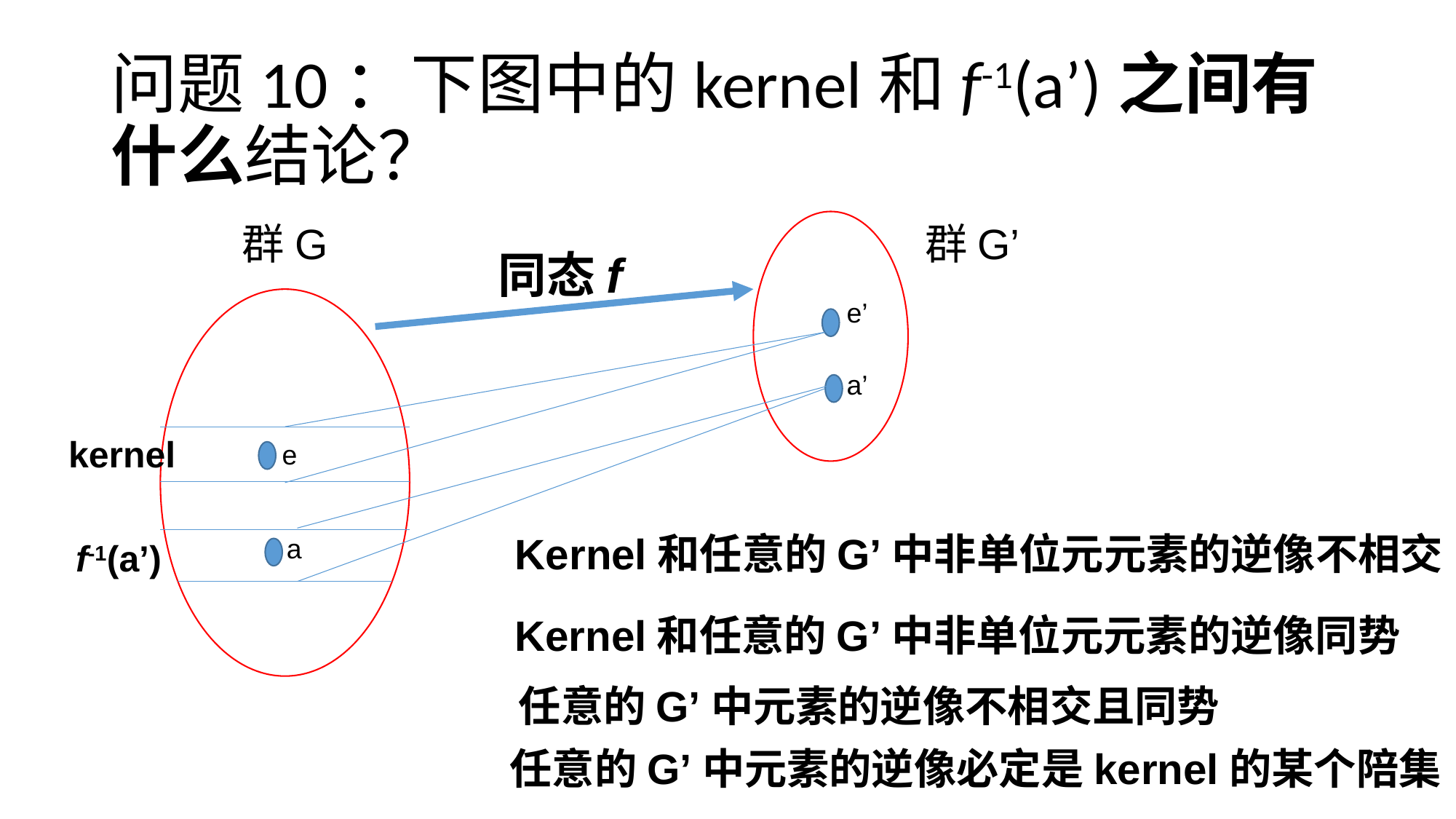

# 问题10：下图中的kernel和f-1(a’)之间有什么结论？
群G

群G’
同态f

e’

a’

kernel
e

Kernel和任意的G’中非单位元元素的逆像不相交
a
f-1(a’)

Kernel和任意的G’中非单位元元素的逆像同势
任意的G’中元素的逆像不相交且同势
任意的G’中元素的逆像必定是kernel的某个陪集